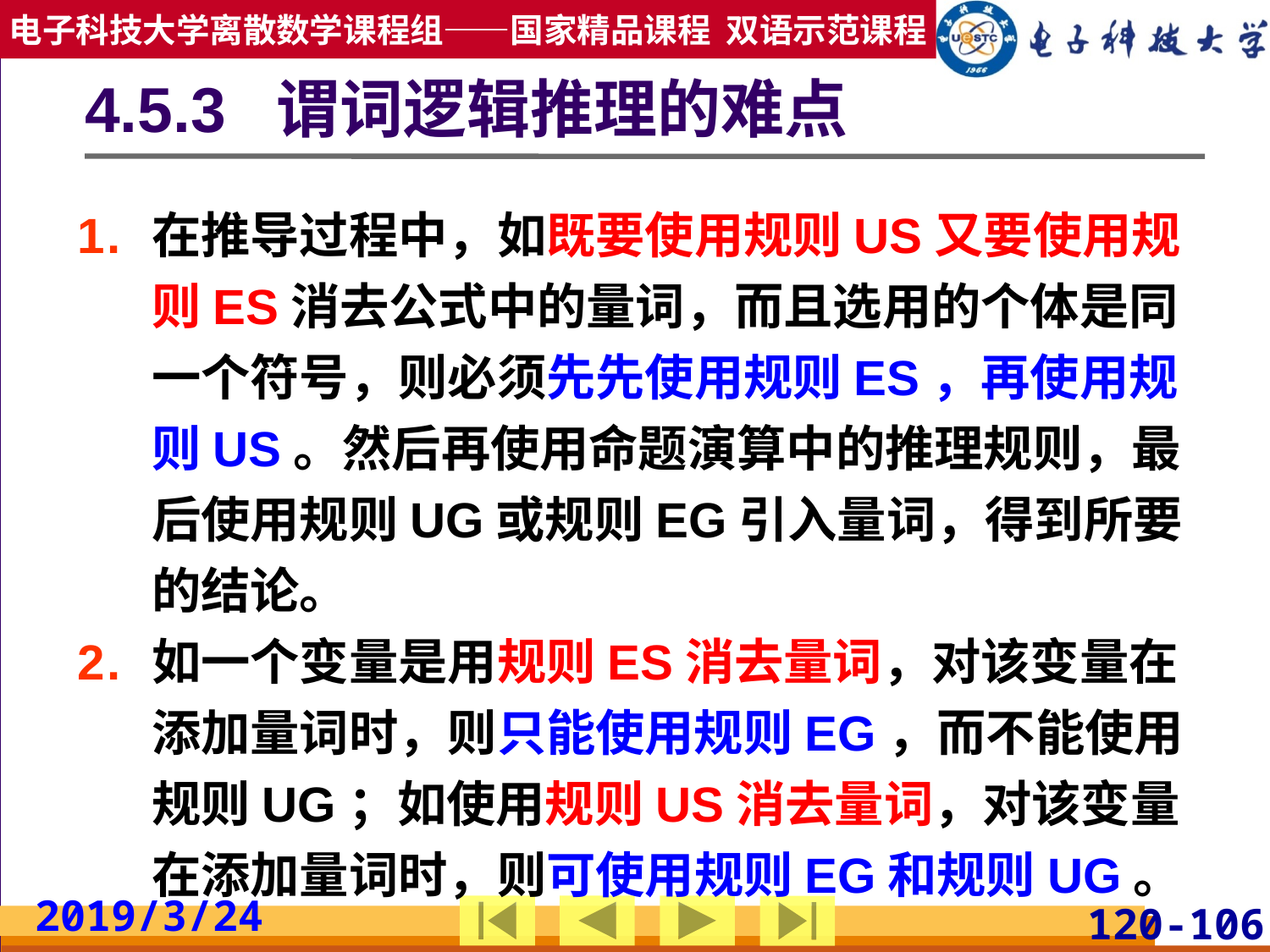

# 4.5.3  谓词逻辑推理的难点
在推导过程中，如既要使用规则US又要使用规则ES消去公式中的量词，而且选用的个体是同一个符号，则必须先先使用规则ES，再使用规则US。然后再使用命题演算中的推理规则，最后使用规则UG或规则EG引入量词，得到所要的结论。
如一个变量是用规则ES消去量词，对该变量在添加量词时，则只能使用规则EG，而不能使用规则UG；如使用规则US消去量词，对该变量在添加量词时，则可使用规则EG和规则UG。
2019/3/24